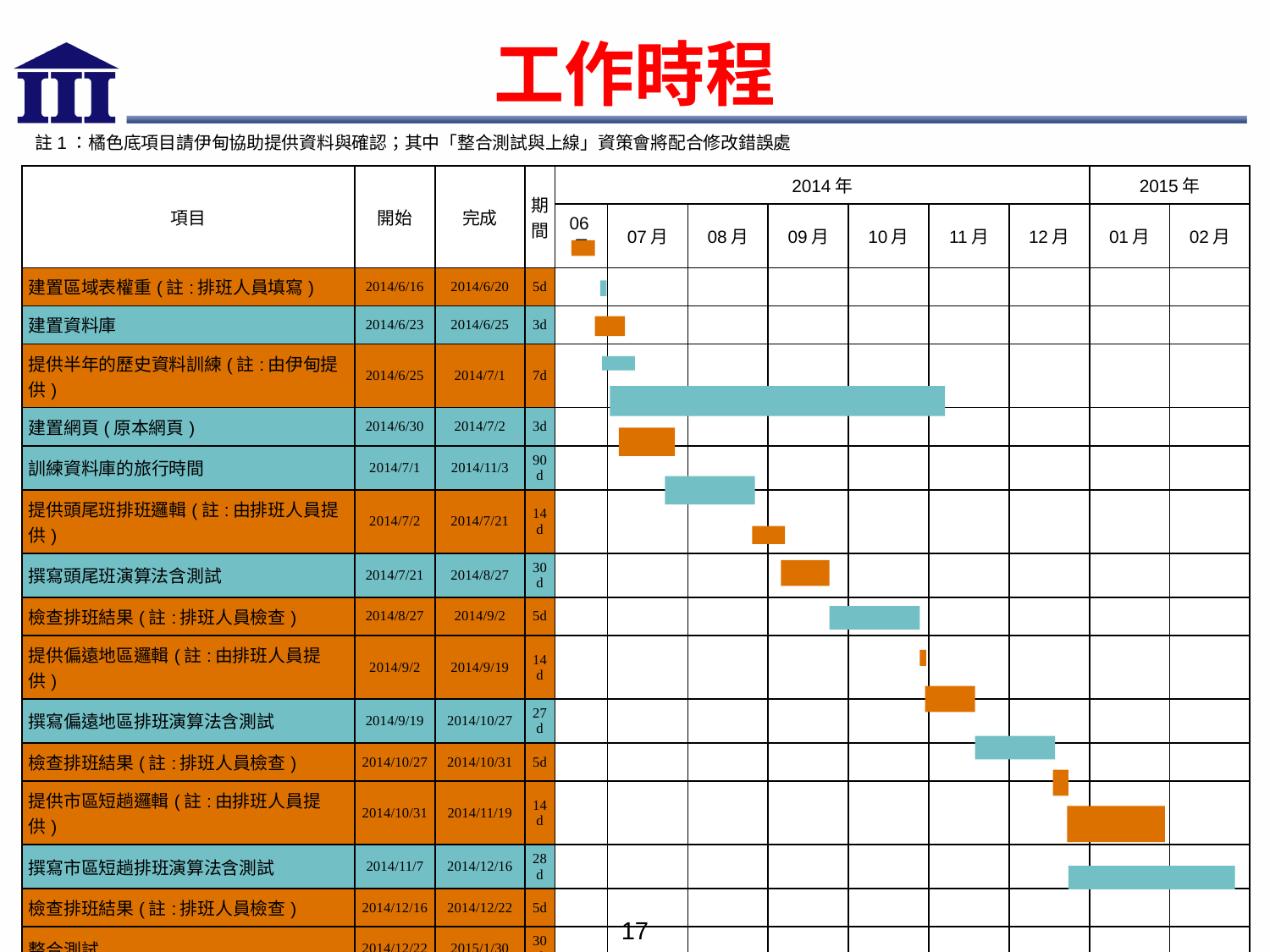

# 工作時程
註1：橘色底項目請伊甸協助提供資料與確認；其中「整合測試與上線」資策會將配合修改錯誤處
| 項目 | 開始 | 完成 | 期間 | 2014年 |  |  |  |  |  |  | 2015年 |  |
| --- | --- | --- | --- | --- | --- | --- | --- | --- | --- | --- | --- | --- |
|  |  |  |  | 06月 | 07月 | 08月 | 09月 | 10月 | 11月 | 12月 | 01月 | 02月 |
| 建置區域表權重(註:排班人員填寫) | 2014/6/16 | 2014/6/20 | 5d |  |  |  |  |  |  |  |  |  |
| 建置資料庫 | 2014/6/23 | 2014/6/25 | 3d |  |  |  |  |  |  |  |  |  |
| 提供半年的歷史資料訓練(註:由伊甸提供) | 2014/6/25 | 2014/7/1 | 7d |  |  |  |  |  |  |  |  |  |
| 建置網頁(原本網頁) | 2014/6/30 | 2014/7/2 | 3d |  |  |  |  |  |  |  |  |  |
| 訓練資料庫的旅行時間 | 2014/7/1 | 2014/11/3 | 90d |  |  |  |  |  |  |  |  |  |
| 提供頭尾班排班邏輯(註:由排班人員提供) | 2014/7/2 | 2014/7/21 | 14d |  |  |  |  |  |  |  |  |  |
| 撰寫頭尾班演算法含測試 | 2014/7/21 | 2014/8/27 | 30d |  |  |  |  |  |  |  |  |  |
| 檢查排班結果(註:排班人員檢查) | 2014/8/27 | 2014/9/2 | 5d |  |  |  |  |  |  |  |  |  |
| 提供偏遠地區邏輯(註:由排班人員提供) | 2014/9/2 | 2014/9/19 | 14d |  |  |  |  |  |  |  |  |  |
| 撰寫偏遠地區排班演算法含測試 | 2014/9/19 | 2014/10/27 | 27d |  |  |  |  |  |  |  |  |  |
| 檢查排班結果(註:排班人員檢查) | 2014/10/27 | 2014/10/31 | 5d |  |  |  |  |  |  |  |  |  |
| 提供市區短趟邏輯(註:由排班人員提供) | 2014/10/31 | 2014/11/19 | 14d |  |  |  |  |  |  |  |  |  |
| 撰寫市區短趟排班演算法含測試 | 2014/11/7 | 2014/12/16 | 28d |  |  |  |  |  |  |  |  |  |
| 檢查排班結果(註:排班人員檢查) | 2014/12/16 | 2014/12/22 | 5d |  |  |  |  |  |  |  |  |  |
| 整合測試 | 2014/12/22 | 2015/1/30 | 30d |  |  |  |  |  |  |  |  |  |
| 建置網頁(新設計網頁) | 2014/12/22 | 2015/2/20 | 45d |  |  |  |  |  |  |  |  |  |

17